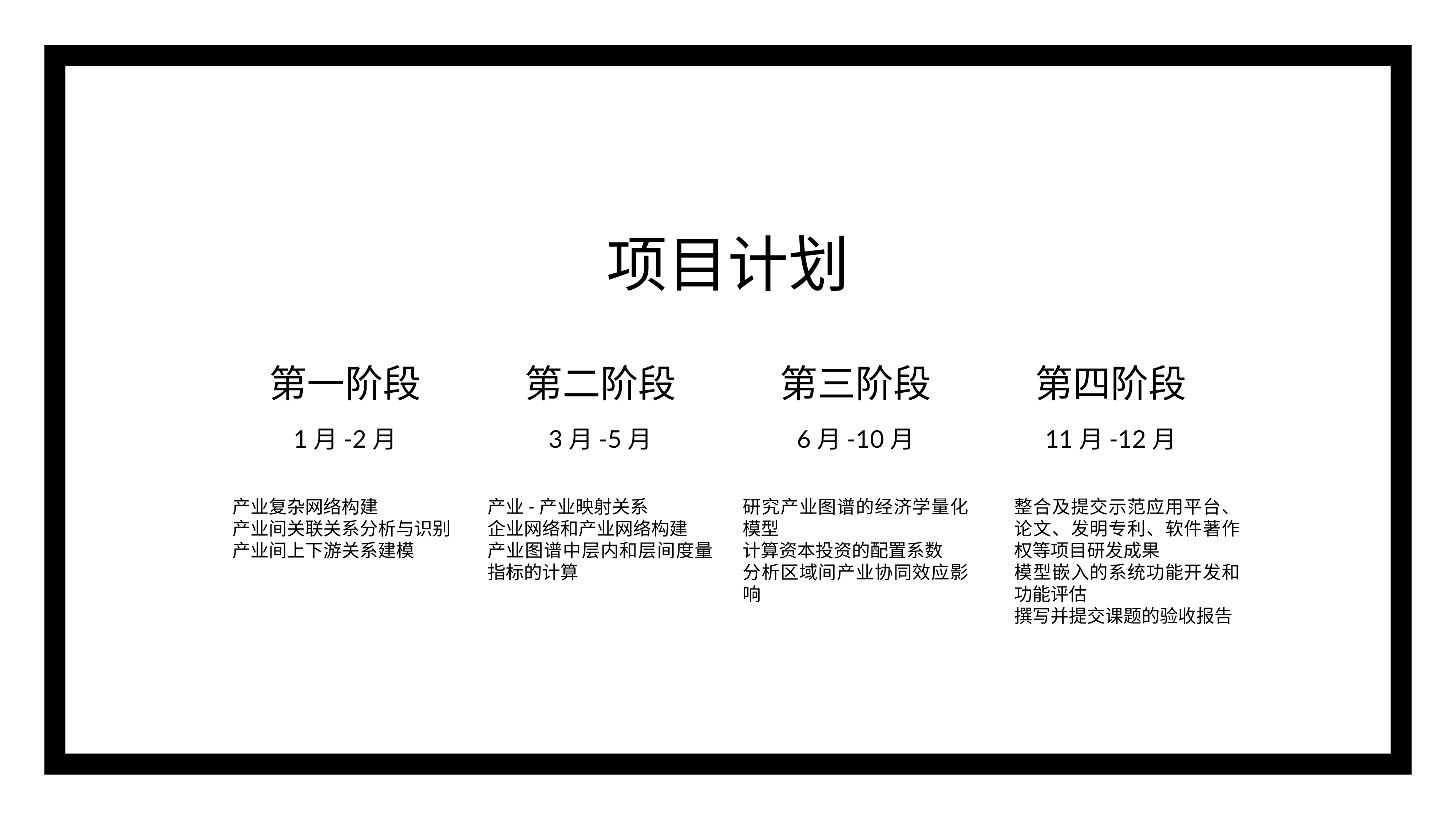

项目计划
第一阶段
第二阶段
第三阶段
第四阶段

1月-2月
3月-5月
6月-10月
11月-12月
产业复杂网络构建
产业间关联关系分析与识别
产业间上下游关系建模
产业-产业映射关系
企业网络和产业网络构建
产业图谱中层内和层间度量指标的计算
研究产业图谱的经济学量化模型
计算资本投资的配置系数
分析区域间产业协同效应影响
整合及提交示范应用平台、论文、发明专利、软件著作权等项目研发成果
模型嵌入的系统功能开发和功能评估
撰写并提交课题的验收报告